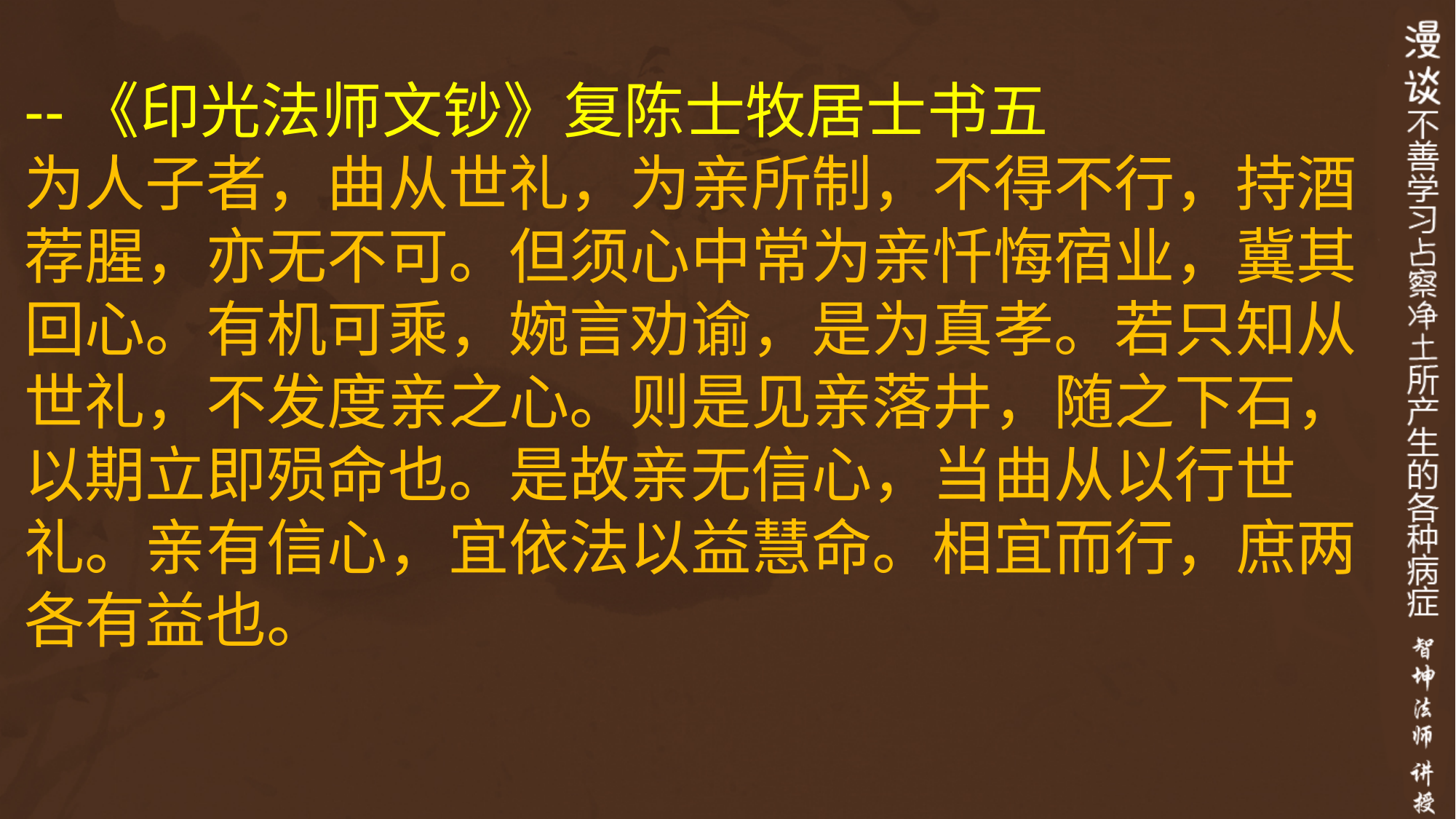

#
--《印光法师文钞》复陈士牧居士书五
为人子者，曲从世礼，为亲所制，不得不行，持酒荐腥，亦无不可。但须心中常为亲忏悔宿业，冀其回心。有机可乘，婉言劝谕，是为真孝。若只知从世礼，不发度亲之心。则是见亲落井，随之下石，以期立即殒命也。是故亲无信心，当曲从以行世礼。亲有信心，宜依法以益慧命。相宜而行，庶两各有益也。